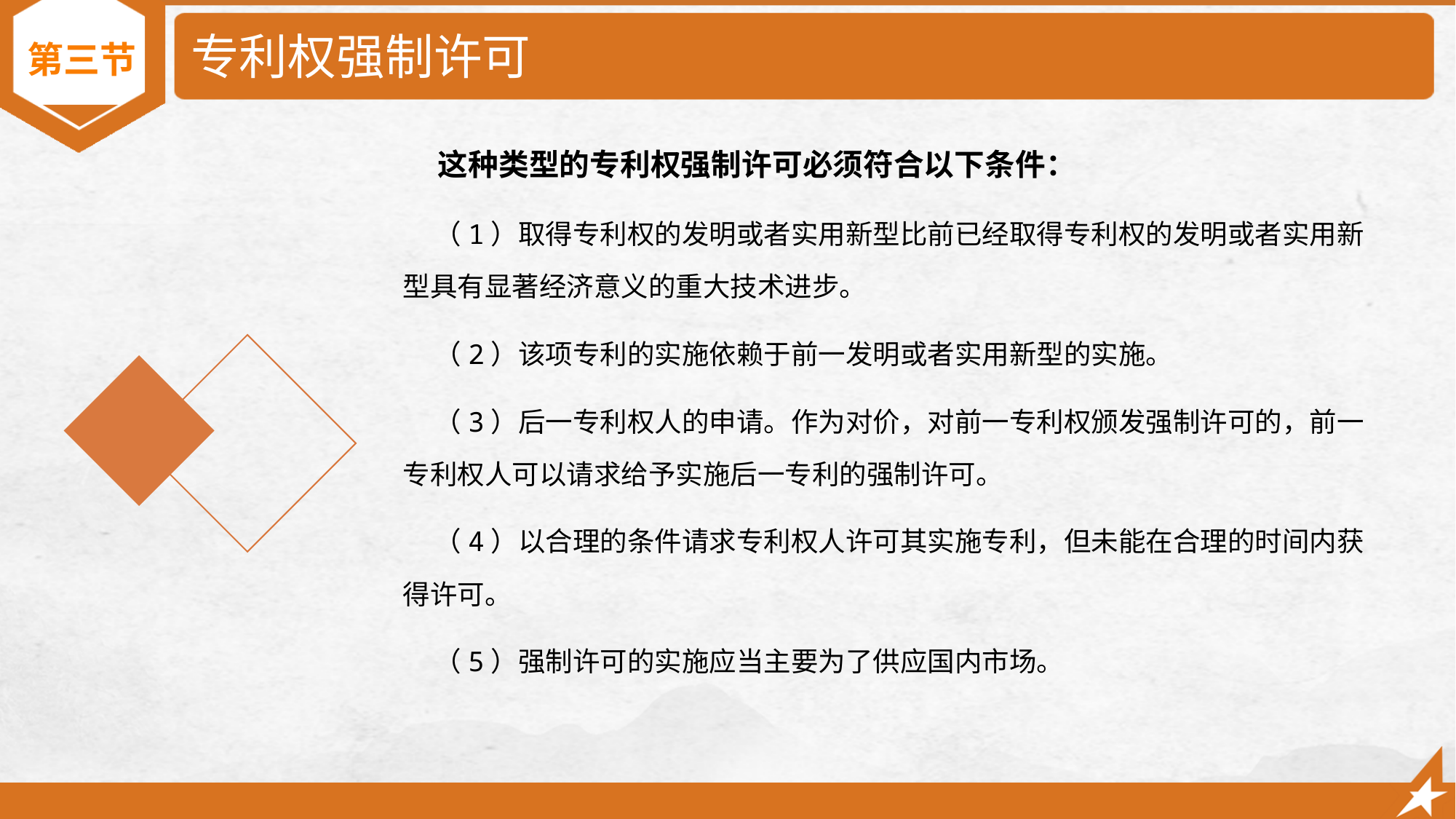

# 专利权强制许可
第三节
    这种类型的专利权强制许可必须符合以下条件：
    （1）取得专利权的发明或者实用新型比前已经取得专利权的发明或者实用新型具有显著经济意义的重大技术进步。
    （2）该项专利的实施依赖于前一发明或者实用新型的实施。
    （3）后一专利权人的申请。作为对价，对前一专利权颁发强制许可的，前一专利权人可以请求给予实施后一专利的强制许可。
    （4）以合理的条件请求专利权人许可其实施专利，但未能在合理的时间内获得许可。
    （5）强制许可的实施应当主要为了供应国内市场。